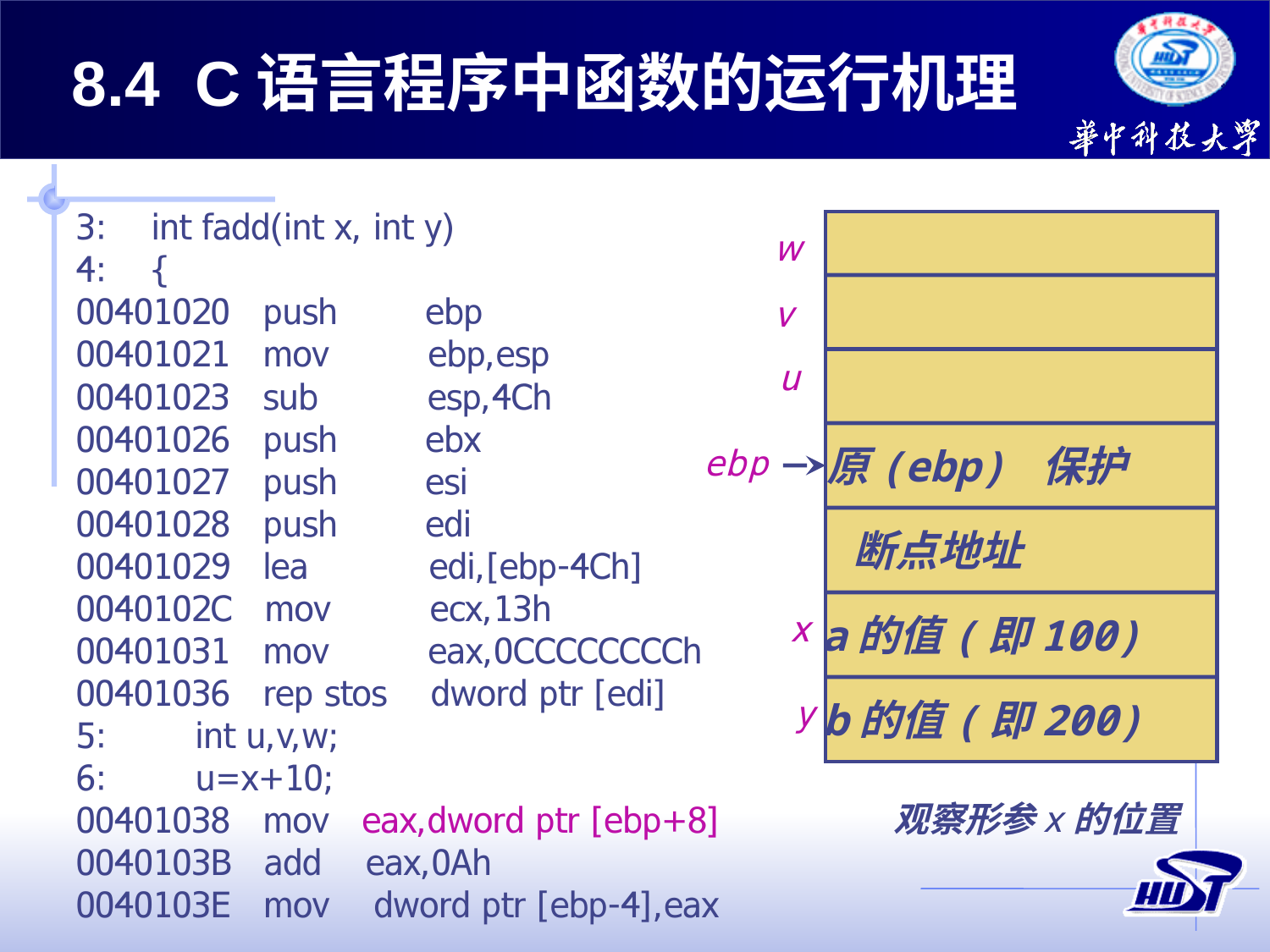

8.4  C语言程序中函数的运行机理
3:    int fadd(int x, int y)
4:    {
00401020   push        ebp
00401021   mov         ebp,esp
00401023   sub          esp,4Ch
00401026   push        ebx
00401027   push        esi
00401028   push        edi
00401029   lea           edi,[ebp-4Ch]
0040102C   mov         ecx,13h
00401031   mov         eax,0CCCCCCCCh
00401036   rep stos    dword ptr [edi]
5:        int u,v,w;
6:        u=x+10;
00401038   mov   eax,dword ptr [ebp+8]
0040103B   add    eax,0Ah
0040103E   mov    dword ptr [ebp-4],eax

w

v
u

原(ebp) 保护
ebp

断点地址

x
a的值(即100)

y
b的值(即200)
观察形参x的位置